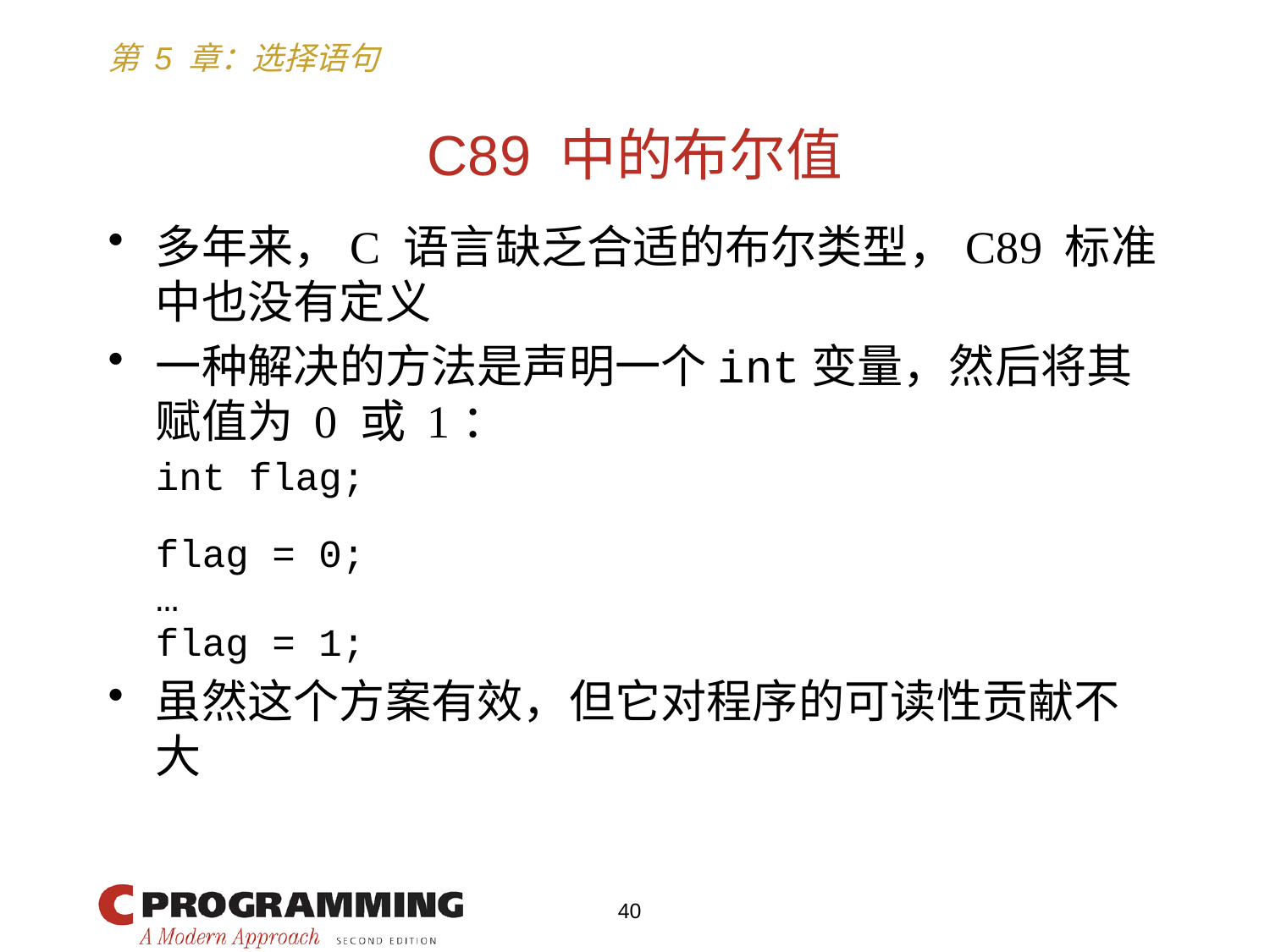

# C89 中的布尔值
多年来，C 语言缺乏合适的布尔类型，C89 标准中也没有定义
一种解决的方法是声明一个int变量，然后将其赋值为 0 或 1：
	int flag;

	flag = 0;
	…
	flag = 1;
虽然这个方案有效，但它对程序的可读性贡献不大
40